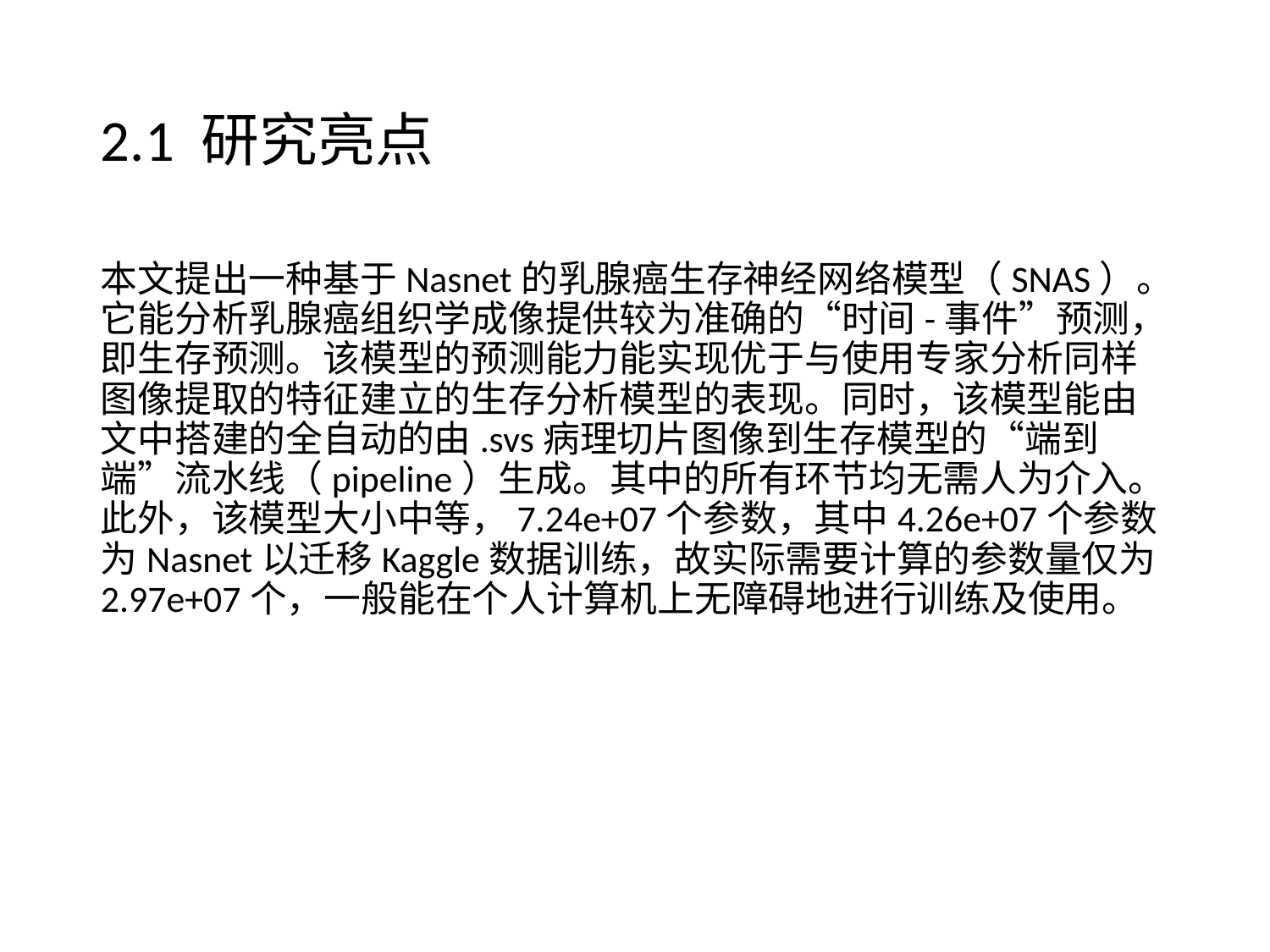

# 2.1 研究亮点
本文提出一种基于Nasnet的乳腺癌生存神经网络模型（SNAS）。它能分析乳腺癌组织学成像提供较为准确的“时间-事件”预测，即生存预测。该模型的预测能力能实现优于与使用专家分析同样图像提取的特征建立的生存分析模型的表现。同时，该模型能由文中搭建的全自动的由.svs病理切片图像到生存模型的“端到端”流水线（pipeline）生成。其中的所有环节均无需人为介入。此外，该模型大小中等，7.24e+07个参数，其中4.26e+07个参数为Nasnet以迁移Kaggle数据训练，故实际需要计算的参数量仅为2.97e+07个，一般能在个人计算机上无障碍地进行训练及使用。